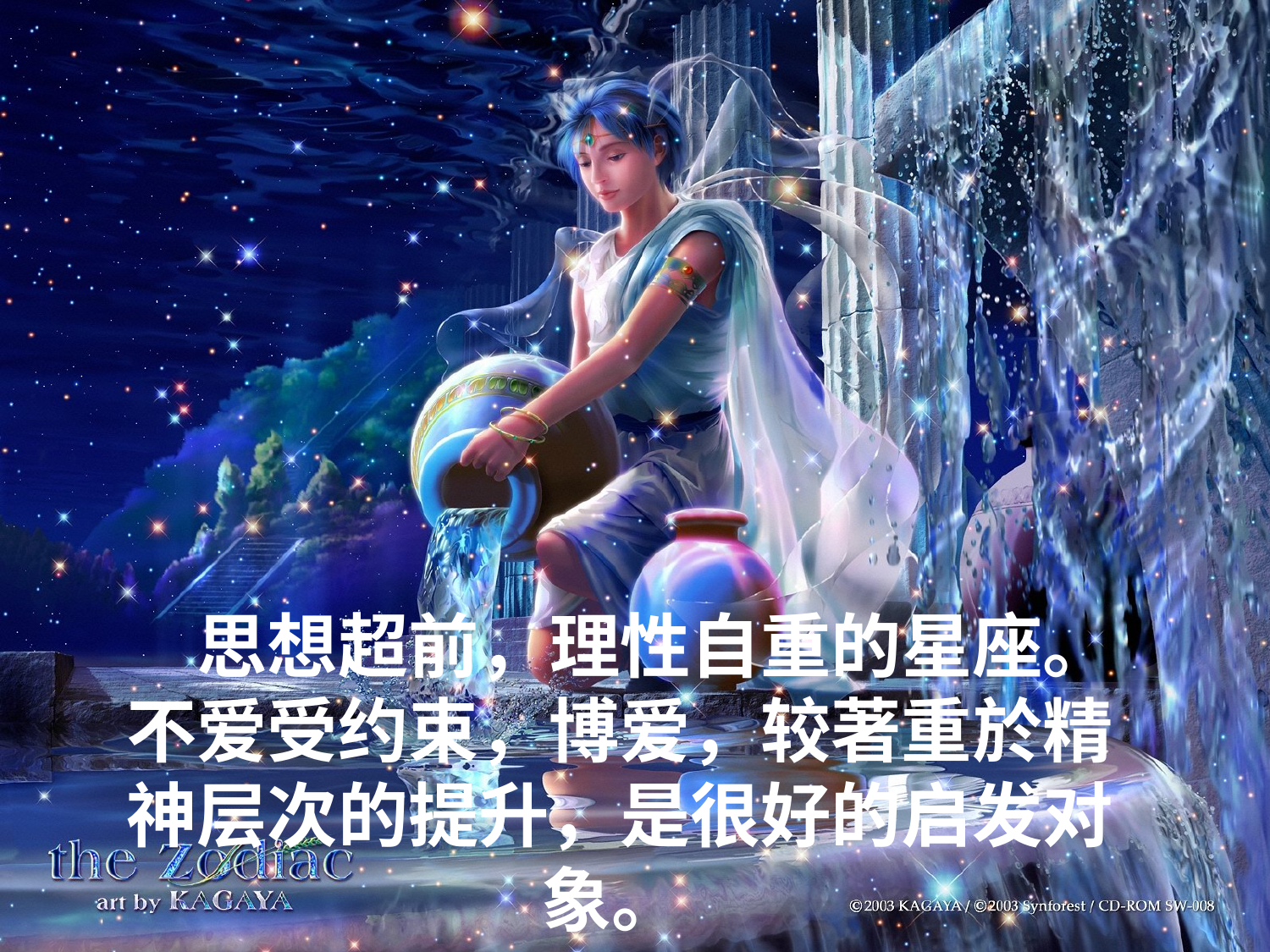

# 思想超前，理性自重的星座。不爱受约束，博爱，较著重於精神层次的提升，是很好的启发对象。